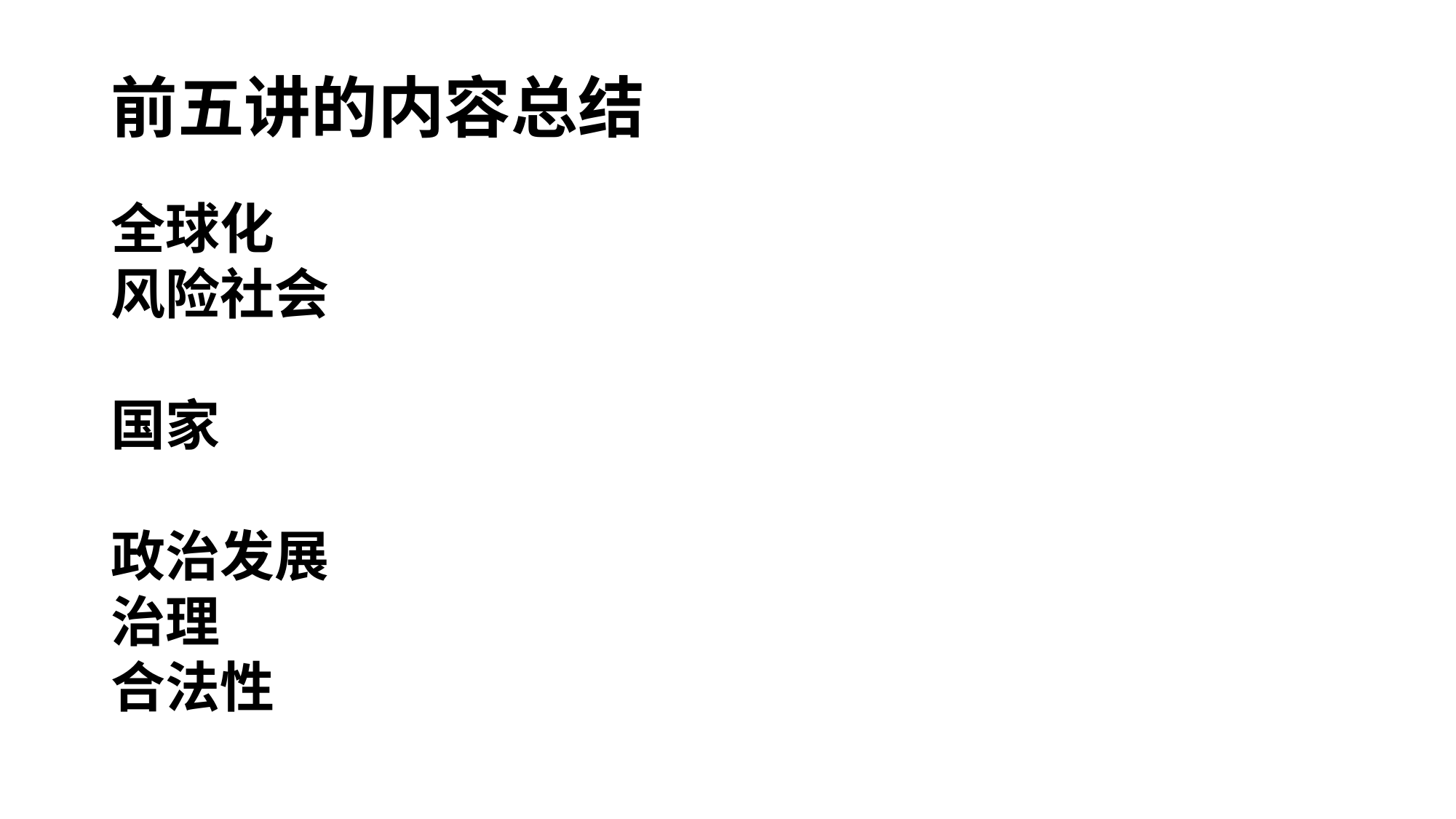

# 前五讲的内容总结
全球化
风险社会

国家

政治发展
治理
合法性